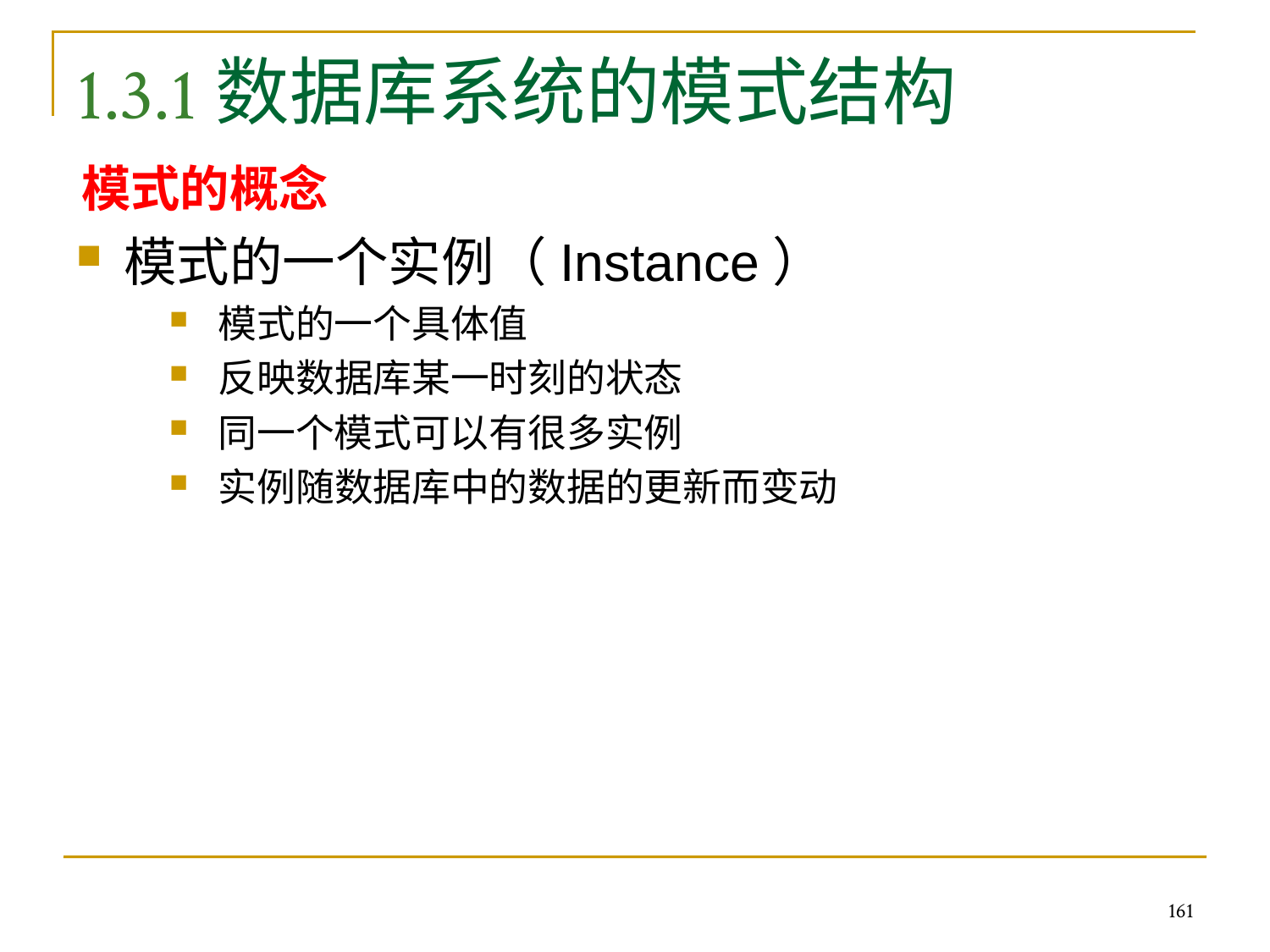

# 1.3.1数据库系统的模式结构
模式的概念
模式的一个实例（Instance）
模式的一个具体值
反映数据库某一时刻的状态
同一个模式可以有很多实例
实例随数据库中的数据的更新而变动
161